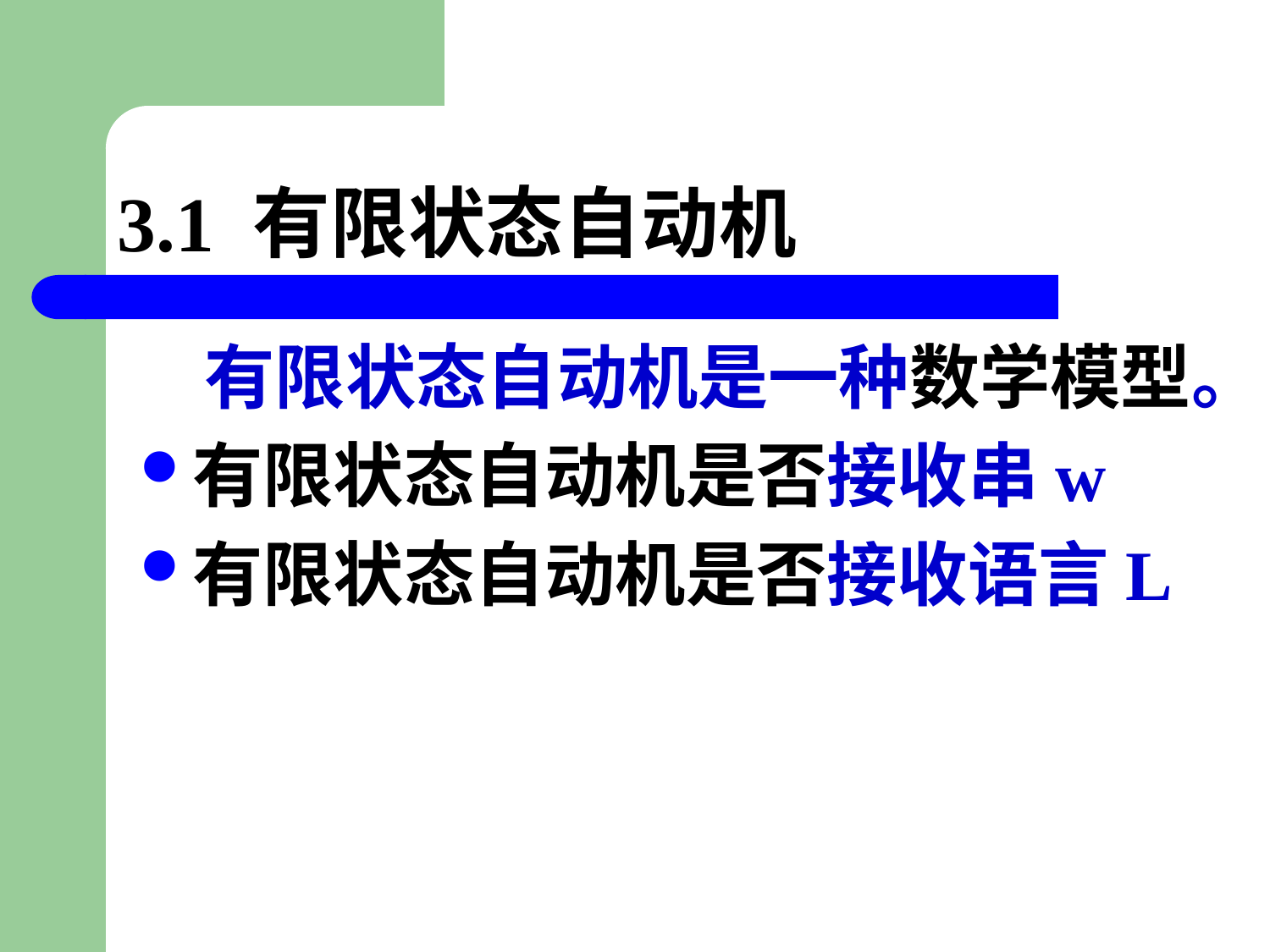

# 3.1 有限状态自动机
   有限状态自动机是一种数学模型。
有限状态自动机是否接收串w
有限状态自动机是否接收语言L